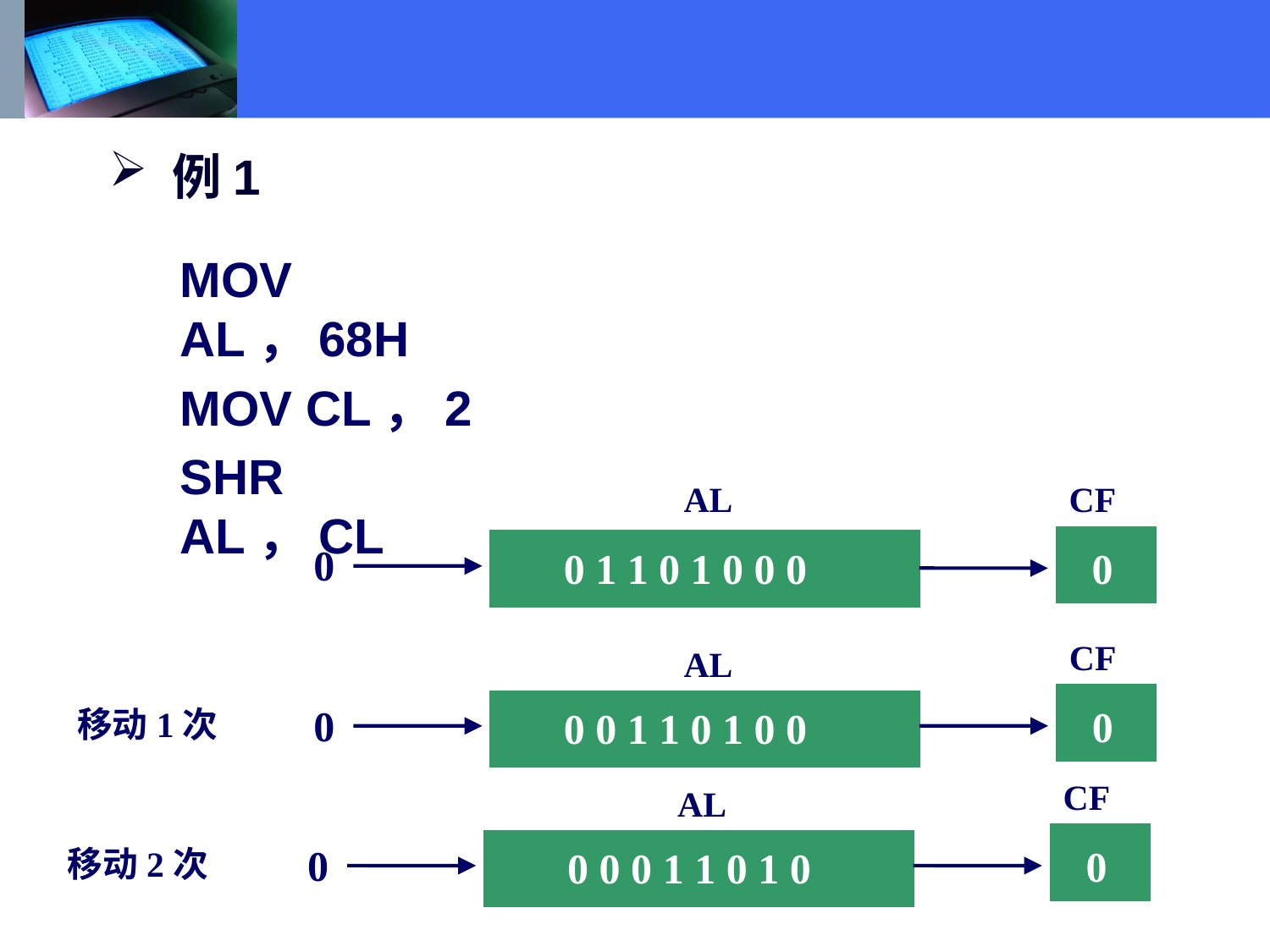

例1：
MOV AL，68H
MOV CL，2
SHR AL，CL
AL
CF

0
0 1 1 0 1 0 0 0
0

CF
AL

0
0
移动1次
0 0 1 1 0 1 0 0

CF
AL

0
0
0 0 0 1 1 0 1 0
移动2次

110